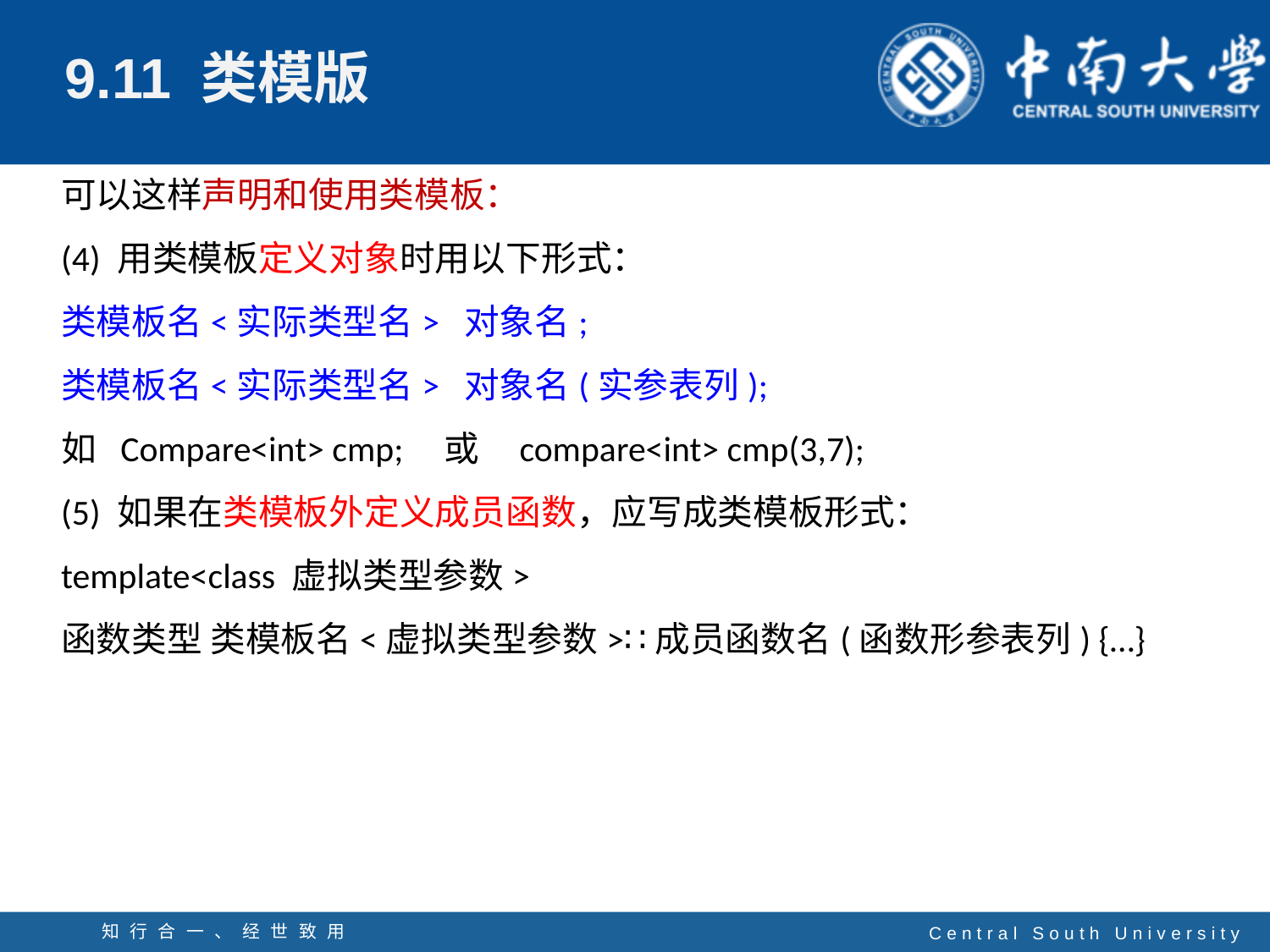

可以这样声明和使用类模板：
(4) 用类模板定义对象时用以下形式：
类模板名<实际类型名>  对象名;
类模板名<实际类型名>  对象名(实参表列);
如  Compare<int> cmp;    或    compare<int> cmp(3,7);
(5) 如果在类模板外定义成员函数，应写成类模板形式：
template<class 虚拟类型参数>
函数类型 类模板名<虚拟类型参数>∷成员函数名(函数形参表列) {…}

知行合一、经世致用
自强不息 厚德载物
Central South University